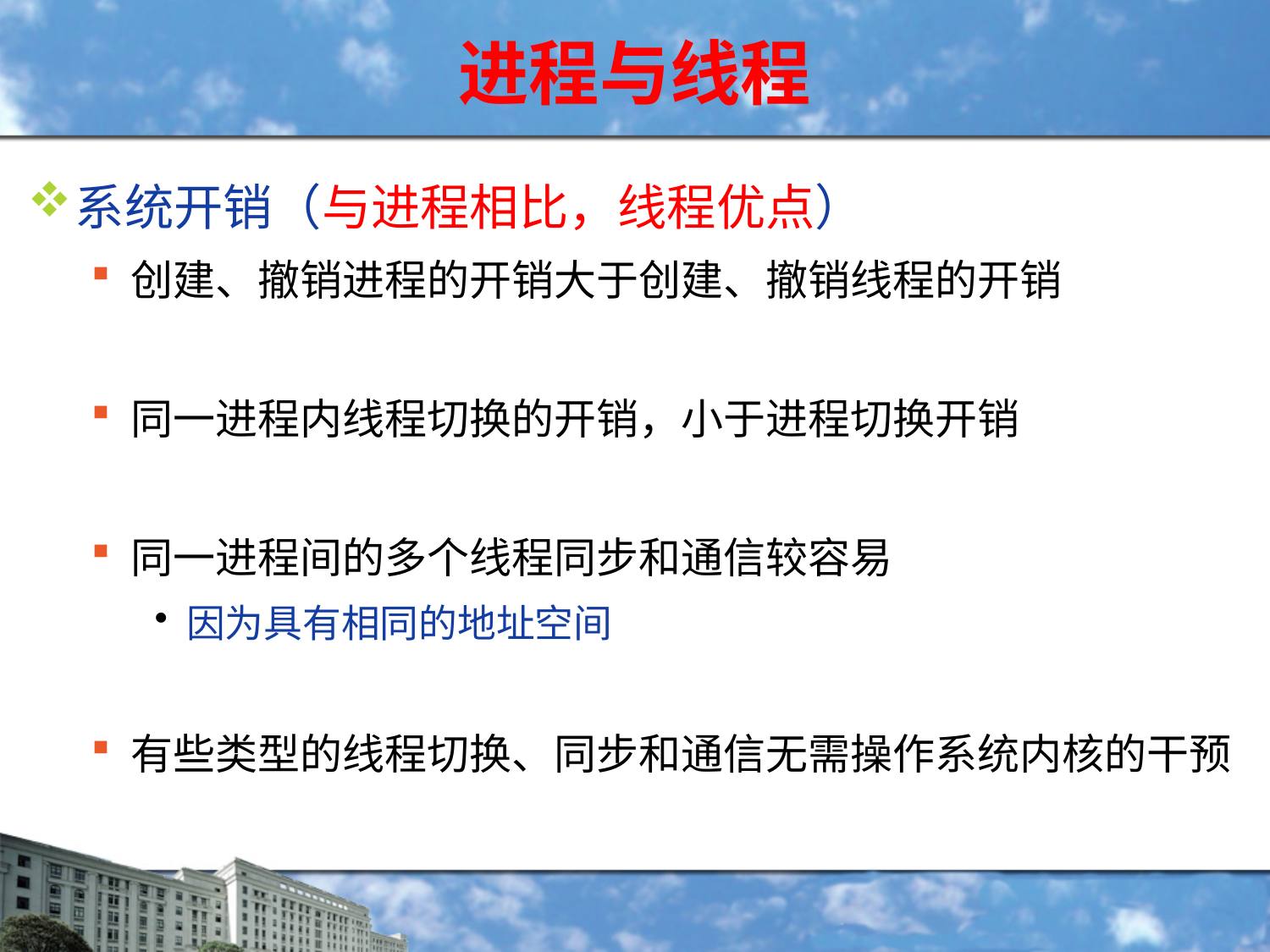

# 进程与线程
系统开销（与进程相比，线程优点）
创建、撤销进程的开销大于创建、撤销线程的开销

同一进程内线程切换的开销，小于进程切换开销

同一进程间的多个线程同步和通信较容易
因为具有相同的地址空间

有些类型的线程切换、同步和通信无需操作系统内核的干预